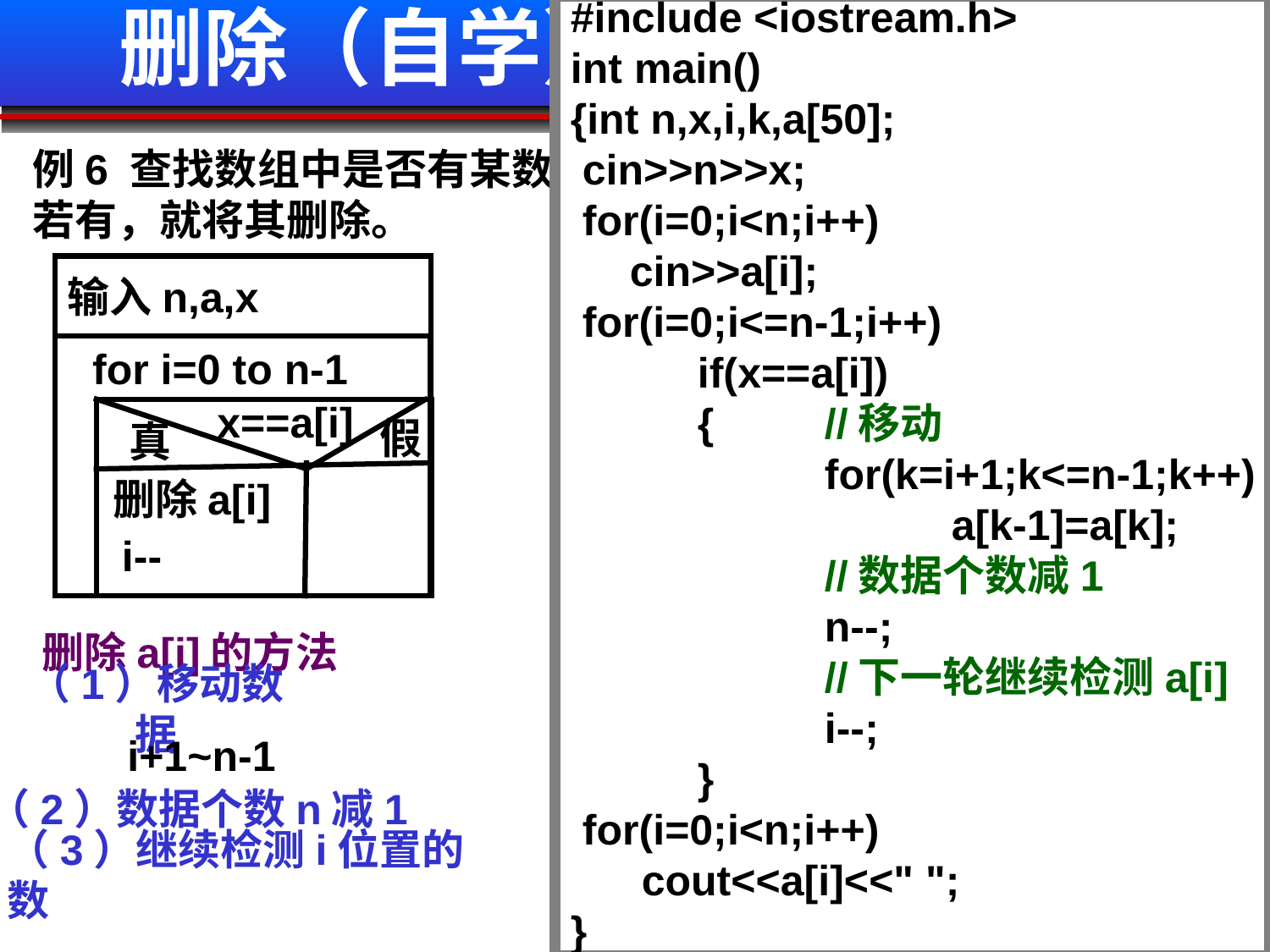

# 删除（自学）
#include <iostream.h>
int main()
{int n,x,i,k,a[50];
 cin>>n>>x;
 for(i=0;i<n;i++)
     cin>>a[i];
 for(i=0;i<=n-1;i++)
     	if(x==a[i])
     	{   	//移动
         		for(k=i+1;k<=n-1;k++)
               		a[k-1]=a[k];
         	    	//数据个数减1
         		n--;
               	//下一轮继续检测a[i]
         		i--;
     	}
 for(i=0;i<n;i++)
      cout<<a[i]<<" ";
}

例6 查找数组中是否有某数，若有，就将其删除。
输入n,a,x

for i=0 to n-1
x==a[i]

假
真

删除a[i]
i--
删除a[i]的方法
（1）移动数据
i+1~n-1
（2）数据个数n减1
（3）继续检测i位置的数